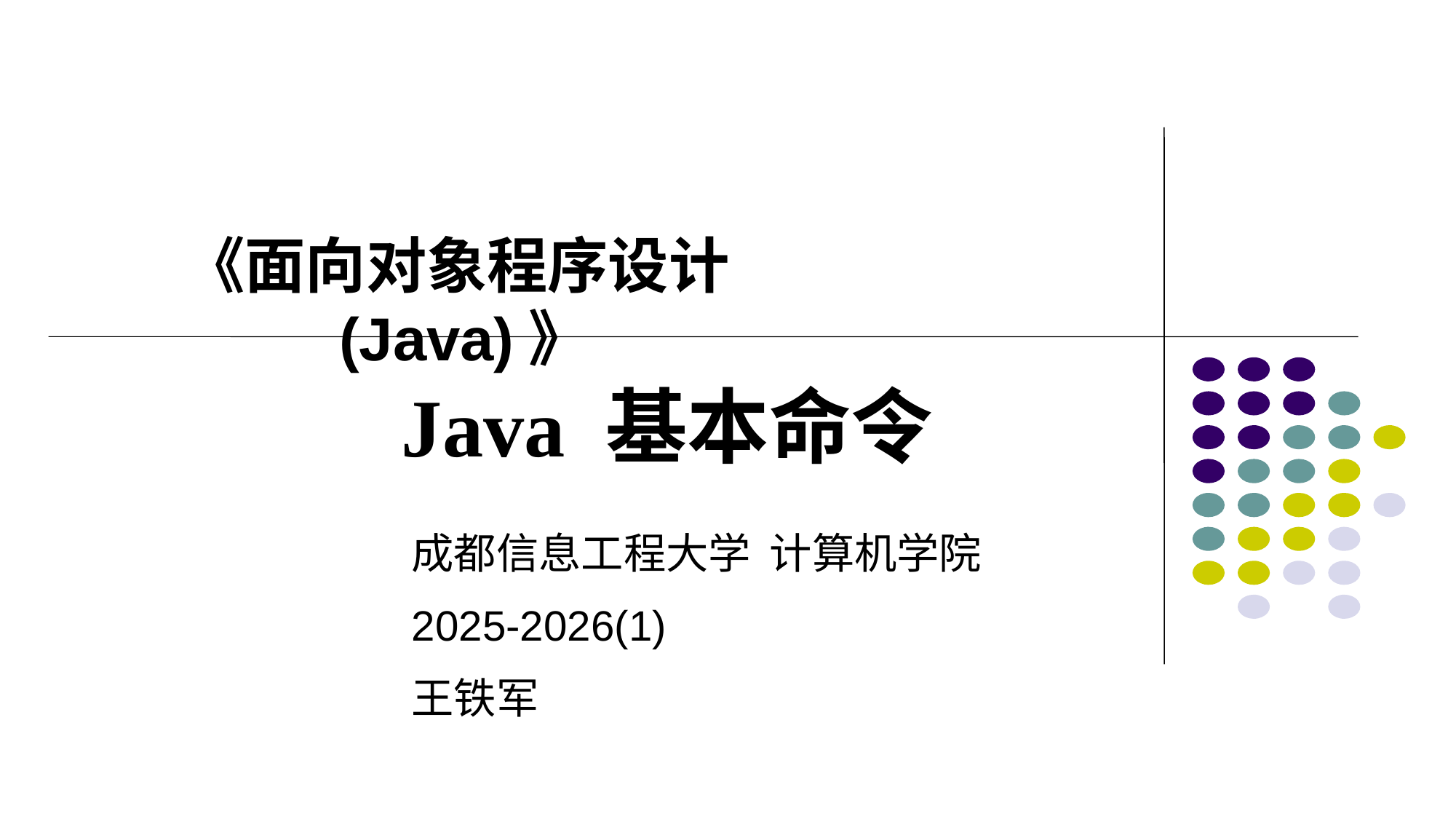

《面向对象程序设计(Java)》
# Java 基本命令
成都信息工程大学  计算机学院
2025-2026(1)
王铁军